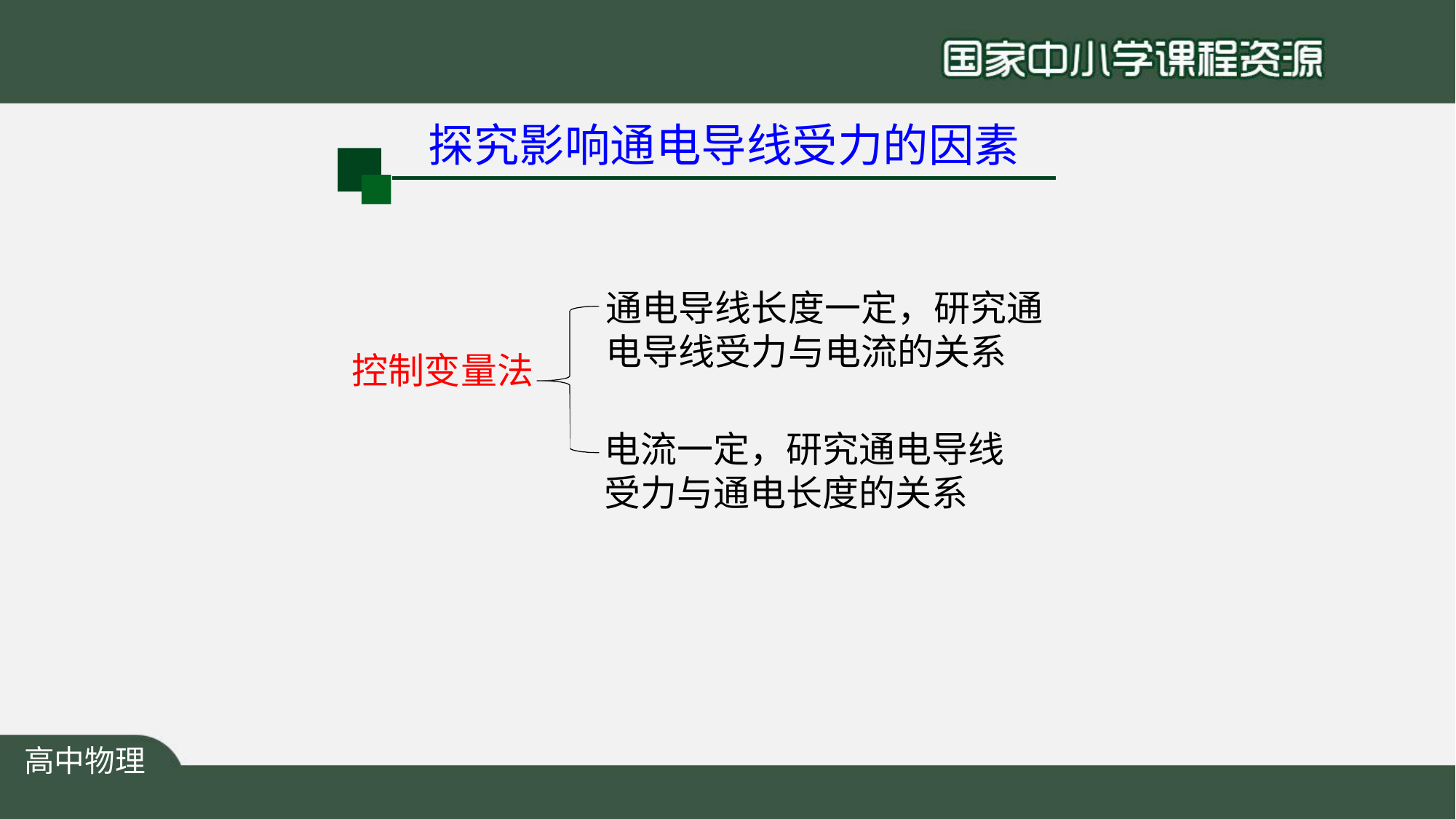

# 探究影响通电导线受力的因素

通电导线长度一定，研究通 电导线受力与电流的关系

控制变量法
电流一定，研究通电导线 受力与通电长度的关系
高中物理